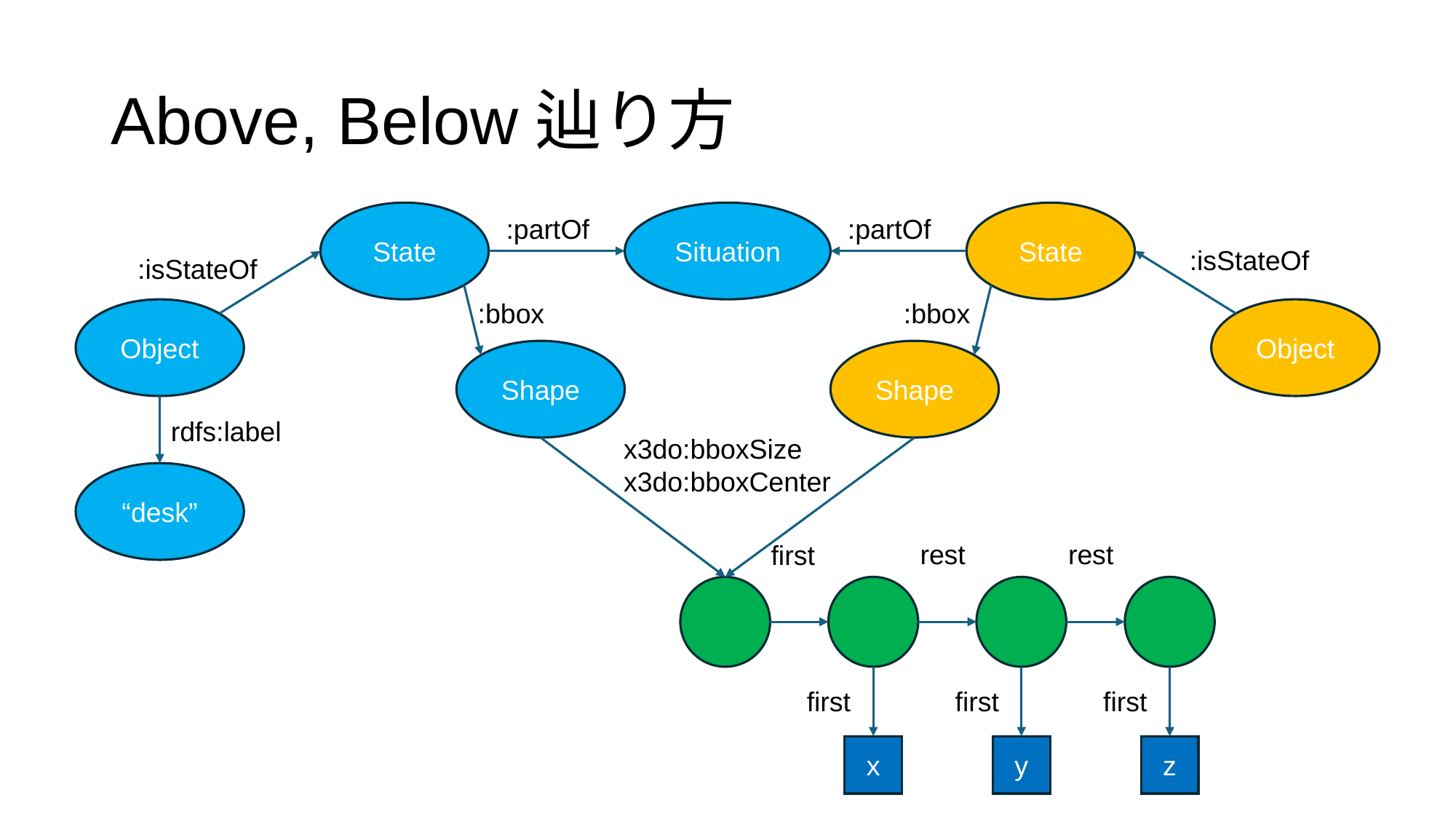

# Above, Below辿り方
State
Situation
State
Object
Object
Shape
Shape
“desk”
:partOf
:partOf
:isStateOf
:isStateOf
:bbox
:bbox
rdfs:label
x3do:bboxSize
x3do:bboxCenter
rest
rest
first

first
first
first
x
y
z